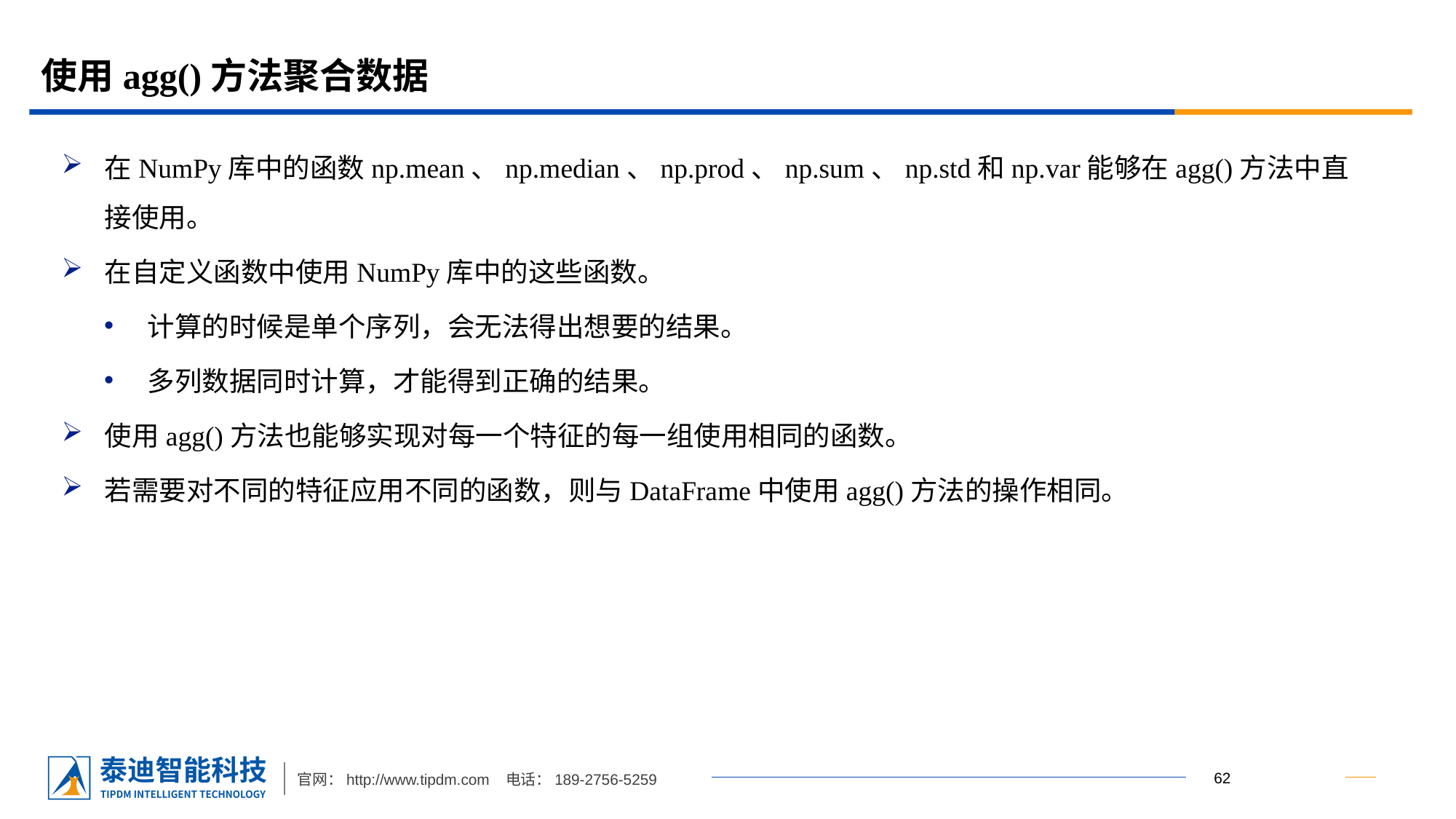

# 使用agg()方法聚合数据
在NumPy库中的函数np.mean、np.median、np.prod、np.sum、np.std和np.var能够在agg()方法中直接使用。
在自定义函数中使用NumPy库中的这些函数。
计算的时候是单个序列，会无法得出想要的结果。
多列数据同时计算，才能得到正确的结果。
使用agg()方法也能够实现对每一个特征的每一组使用相同的函数。
若需要对不同的特征应用不同的函数，则与DataFrame中使用agg()方法的操作相同。